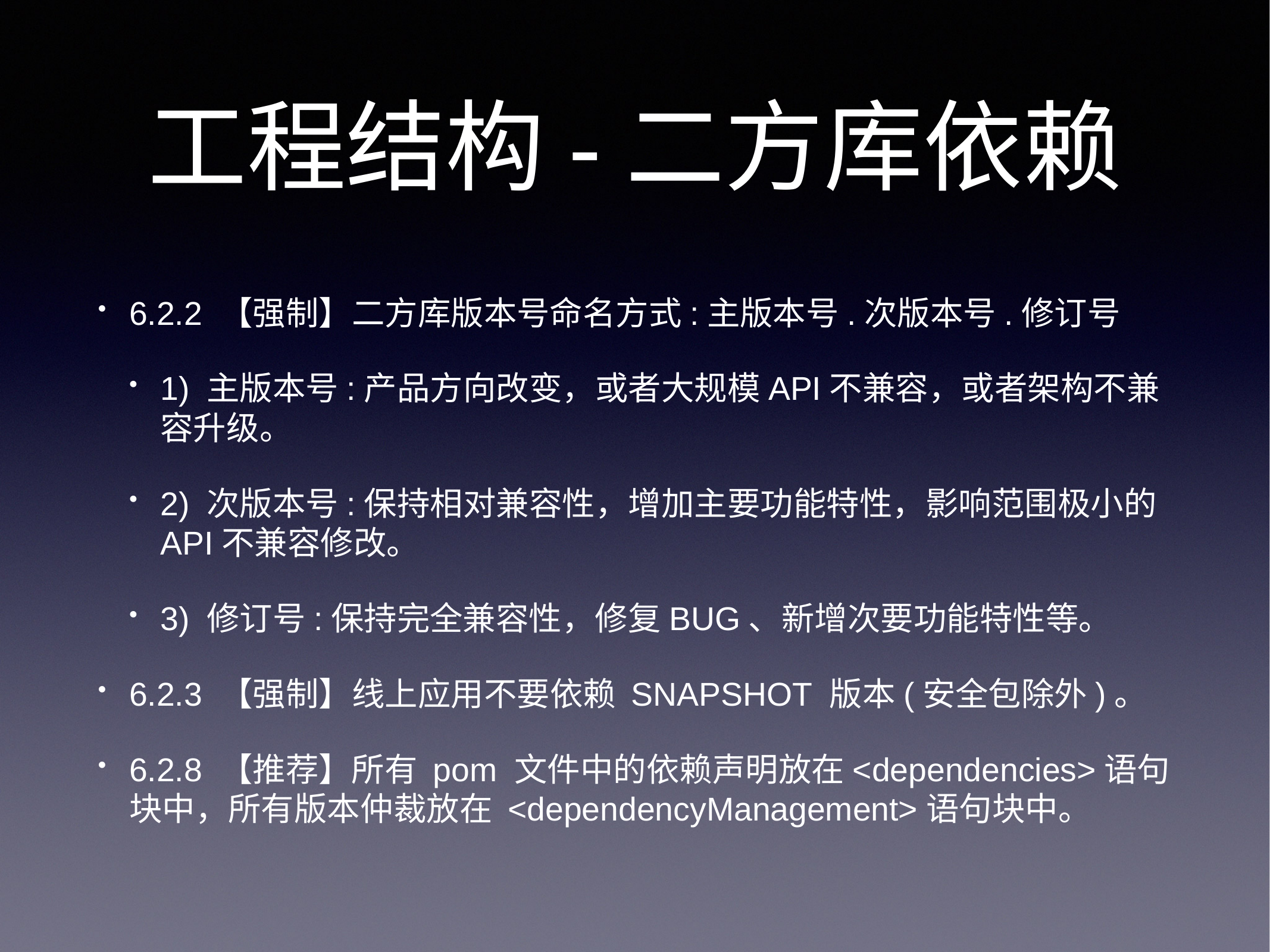

# 工程结构-二方库依赖
6.2.2 【强制】二方库版本号命名方式:主版本号.次版本号.修订号
1) 主版本号:产品方向改变，或者大规模API不兼容，或者架构不兼容升级。
2) 次版本号:保持相对兼容性，增加主要功能特性，影响范围极小的API不兼容修改。
3) 修订号:保持完全兼容性，修复BUG、新增次要功能特性等。
6.2.3 【强制】线上应用不要依赖 SNAPSHOT 版本(安全包除外)。
6.2.8 【推荐】所有 pom 文件中的依赖声明放在<dependencies>语句块中，所有版本仲裁放在 <dependencyManagement>语句块中。